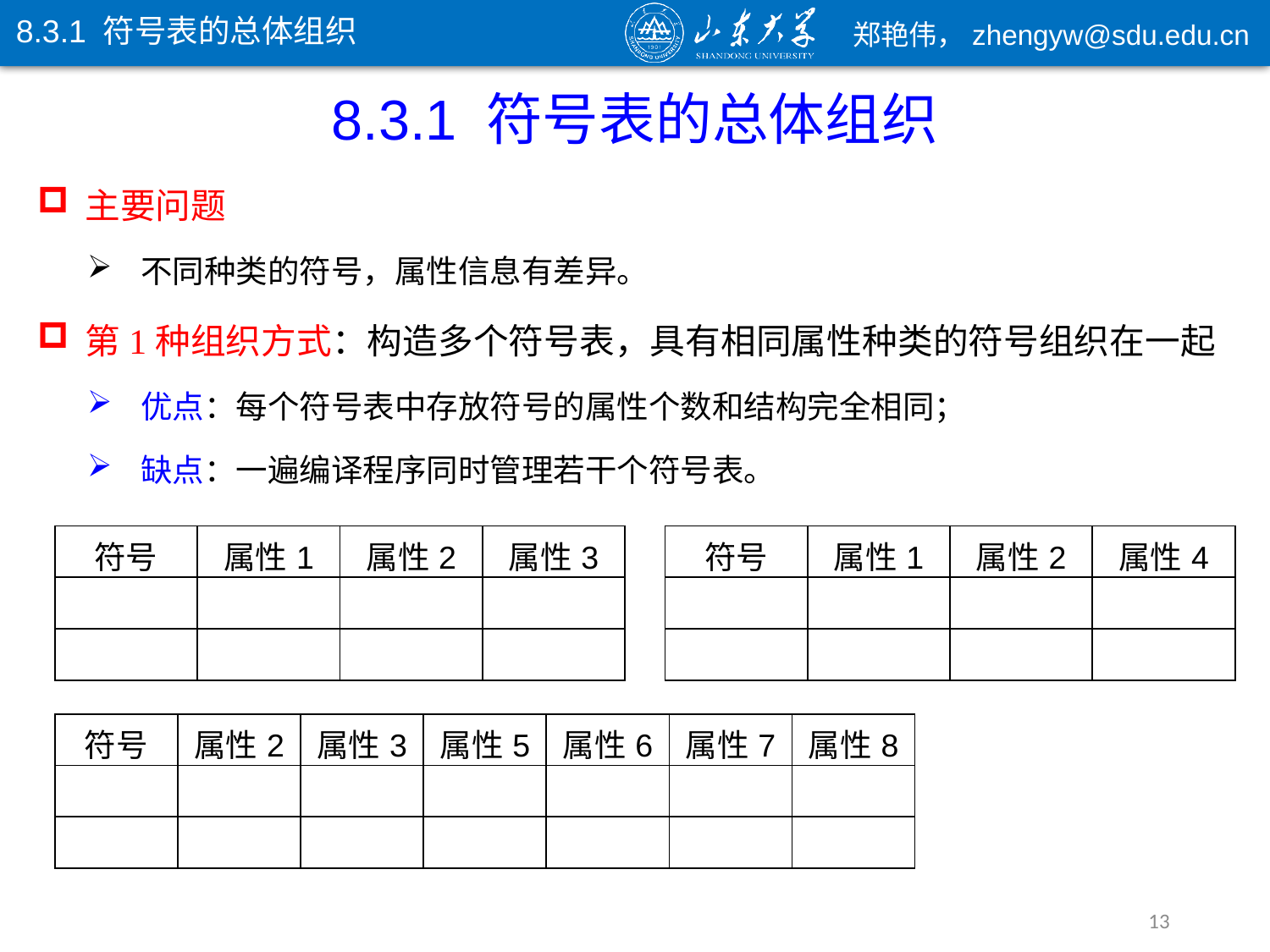

8.3.1 符号表的总体组织
8.3.1 符号表的总体组织
主要问题
不同种类的符号，属性信息有差异。
第1种组织方式：构造多个符号表，具有相同属性种类的符号组织在一起
优点：每个符号表中存放符号的属性个数和结构完全相同；
缺点：一遍编译程序同时管理若干个符号表。
| 符号 | 属性1 | 属性2 | 属性3 |
| --- | --- | --- | --- |
|  |  |  |  |
|  |  |  |  |
| 符号 | 属性1 | 属性2 | 属性4 |
| --- | --- | --- | --- |
|  |  |  |  |
|  |  |  |  |
| 符号 | 属性2 | 属性3 | 属性5 | 属性6 | 属性7 | 属性8 |
| --- | --- | --- | --- | --- | --- | --- |
|  |  |  |  |  |  |  |
|  |  |  |  |  |  |  |
13